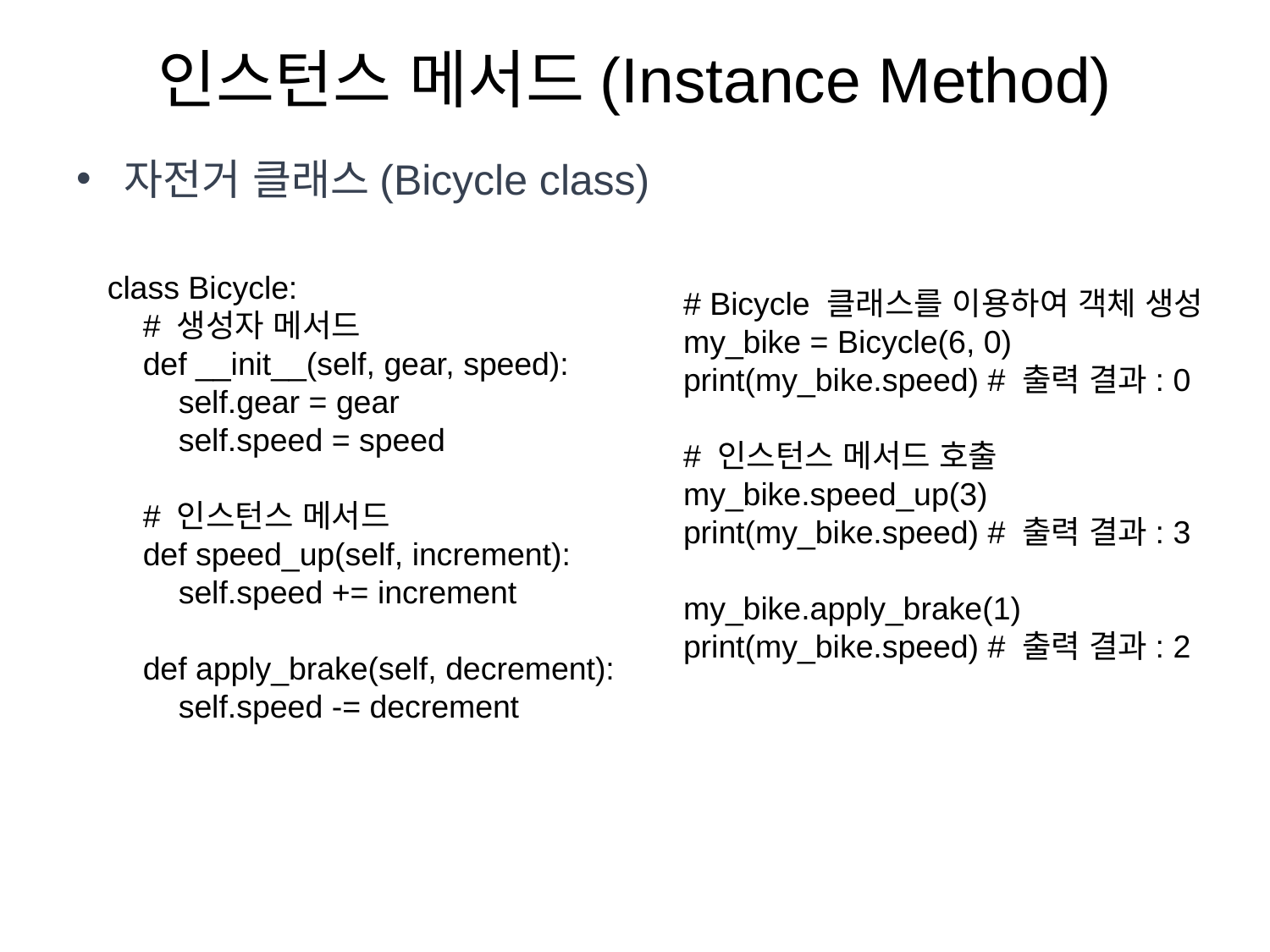

# 인스턴스 메서드(Instance Method)
자전거 클래스(Bicycle class)

class Bicycle:
    # 생성자 메서드
    def __init__(self, gear, speed):
        self.gear = gear
        self.speed = speed

    # 인스턴스 메서드
    def speed_up(self, increment):
        self.speed += increment

    def apply_brake(self, decrement):
        self.speed -= decrement
# Bicycle 클래스를 이용하여 객체 생성
my_bike = Bicycle(6, 0)
print(my_bike.speed) # 출력 결과: 0

# 인스턴스 메서드 호출
my_bike.speed_up(3)
print(my_bike.speed) # 출력 결과: 3

my_bike.apply_brake(1)
print(my_bike.speed) # 출력 결과: 2